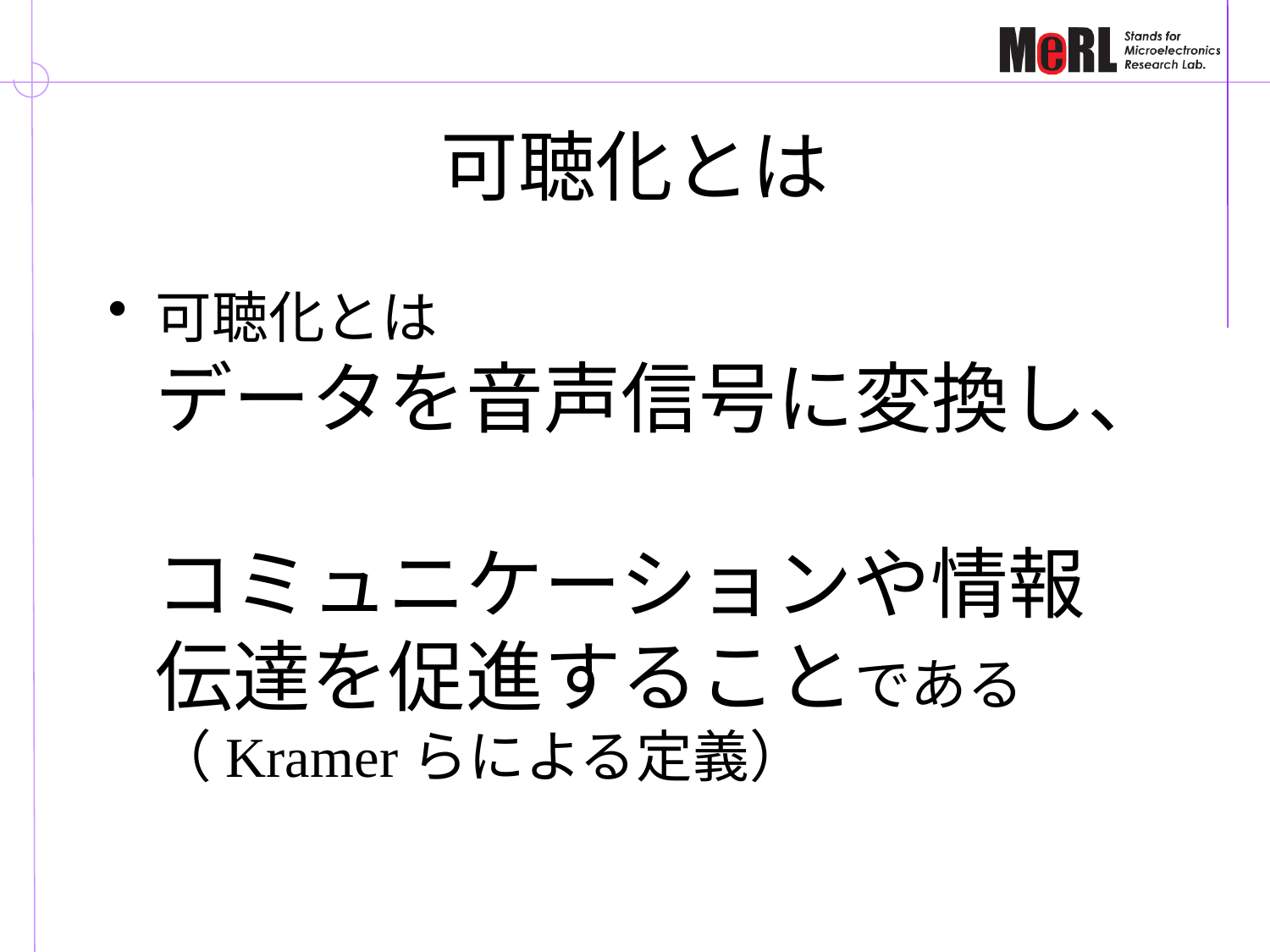

# 可聴化とは
可聴化とは
データを音声信号に変換し、
コミュニケーションや情報伝達を促進することである
（Kramerらによる定義）